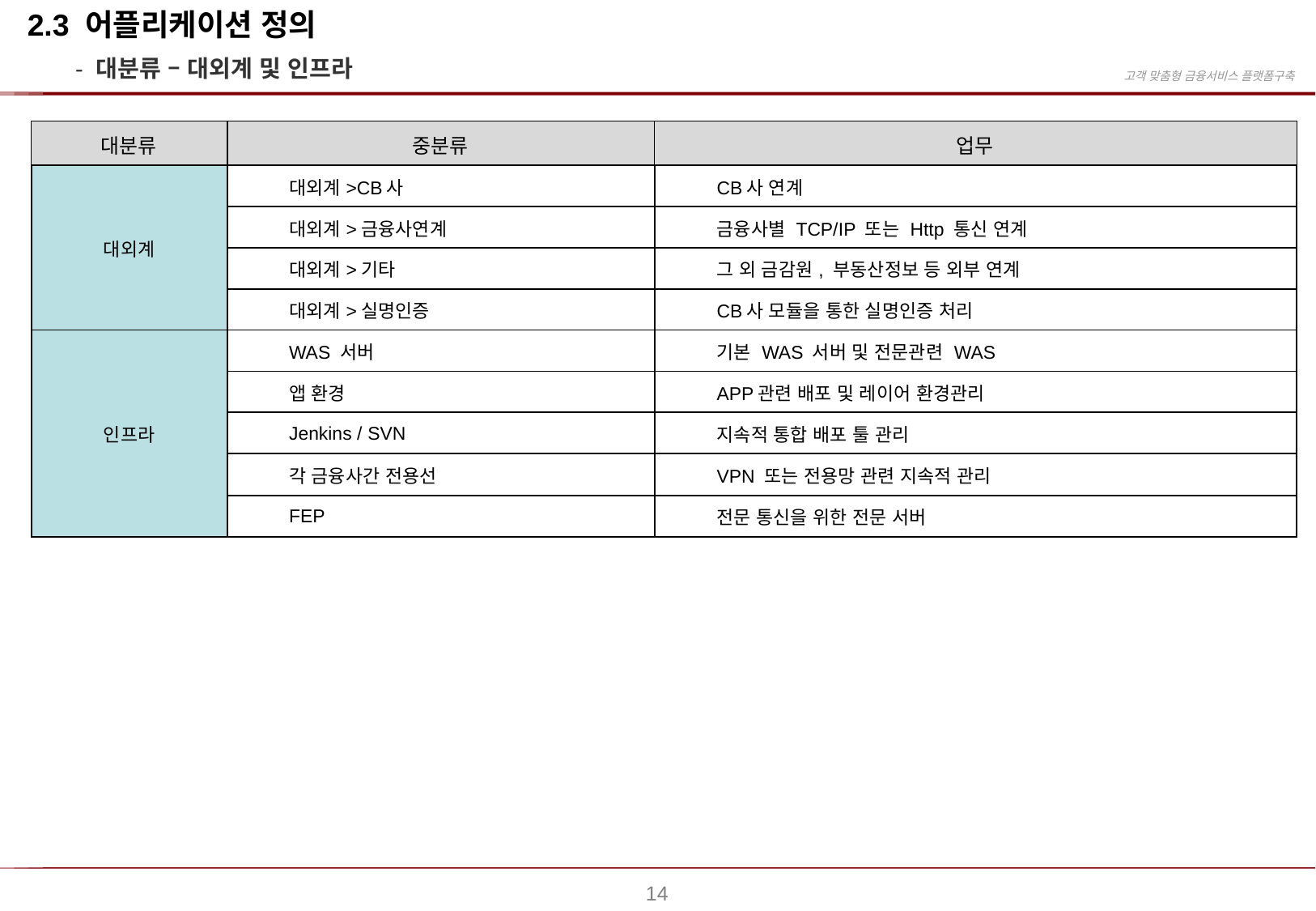

2.3 어플리케이션 정의

	- 대분류 – 대외계 및 인프라
대분류
중분류
업무
| 대외계 | 대외계>CB사 | CB사 연계 |
| --- | --- | --- |
|  | 대외계>금융사연계 | 금융사별 TCP/IP 또는 Http 통신 연계 |
|  | 대외계>기타 | 그 외 금감원, 부동산정보 등 외부 연계 |
|  | 대외계>실명인증 | CB사 모듈을 통한 실명인증 처리 |
| 인프라 | WAS 서버 | 기본 WAS 서버 및 전문관련 WAS |
|  | 앱 환경 | APP관련 배포 및 레이어 환경관리 |
|  | Jenkins / SVN | 지속적 통합 배포 툴 관리 |
|  | 각 금융사간 전용선 | VPN 또는 전용망 관련 지속적 관리 |
|  | FEP | 전문 통신을 위한 전문 서버 |